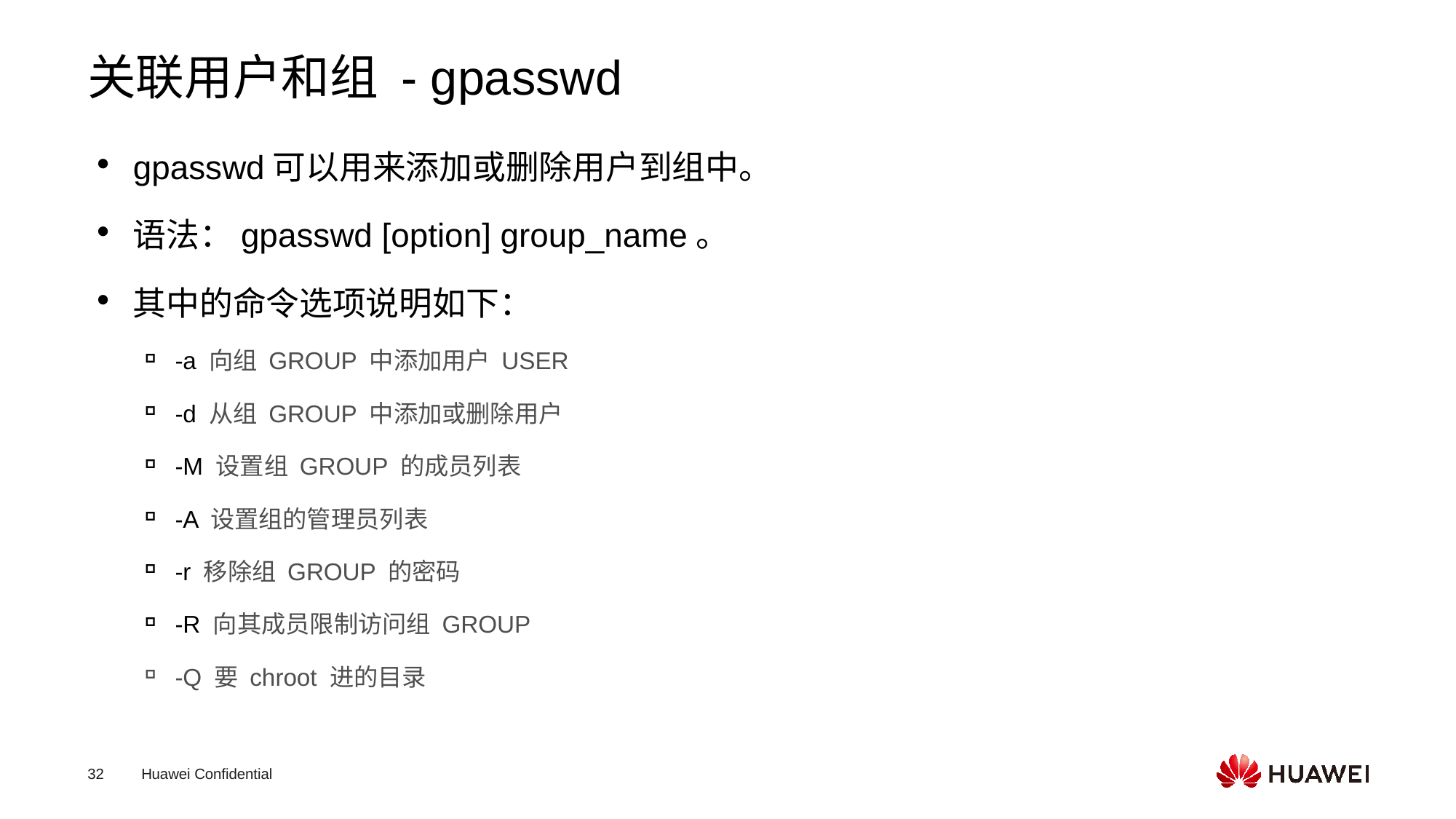

# 关联用户和组 - gpasswd
gpasswd可以用来添加或删除用户到组中。
语法：gpasswd [option] group_name。
其中的命令选项说明如下：
-a 向组 GROUP 中添加用户 USER
-d 从组 GROUP 中添加或删除用户
-M 设置组 GROUP 的成员列表
-A 设置组的管理员列表
-r 移除组 GROUP 的密码
-R 向其成员限制访问组 GROUP
-Q 要 chroot 进的目录